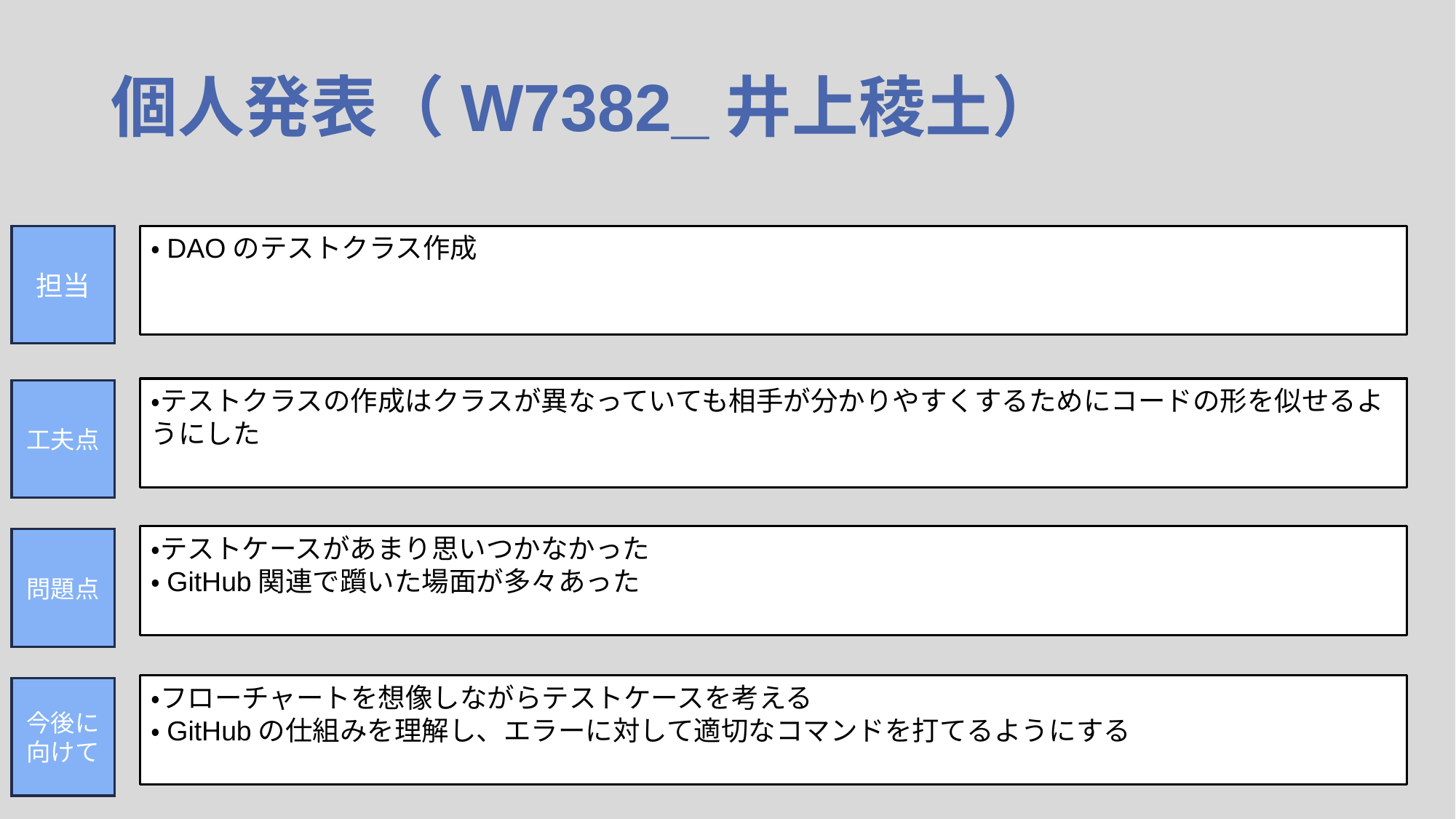

# 個人発表（W7382_井上稜土）
担当
・DAOのテストクラス作成

・テストクラスの作成はクラスが異なっていても相手が分かりやすくするためにコードの形を似せるようにした

工夫点
・テストケースがあまり思いつかなかった
・GitHub関連で躓いた場面が多々あった

問題点
・フローチャートを想像しながらテストケースを考える
・GitHubの仕組みを理解し、エラーに対して適切なコマンドを打てるようにする

今後に向けて